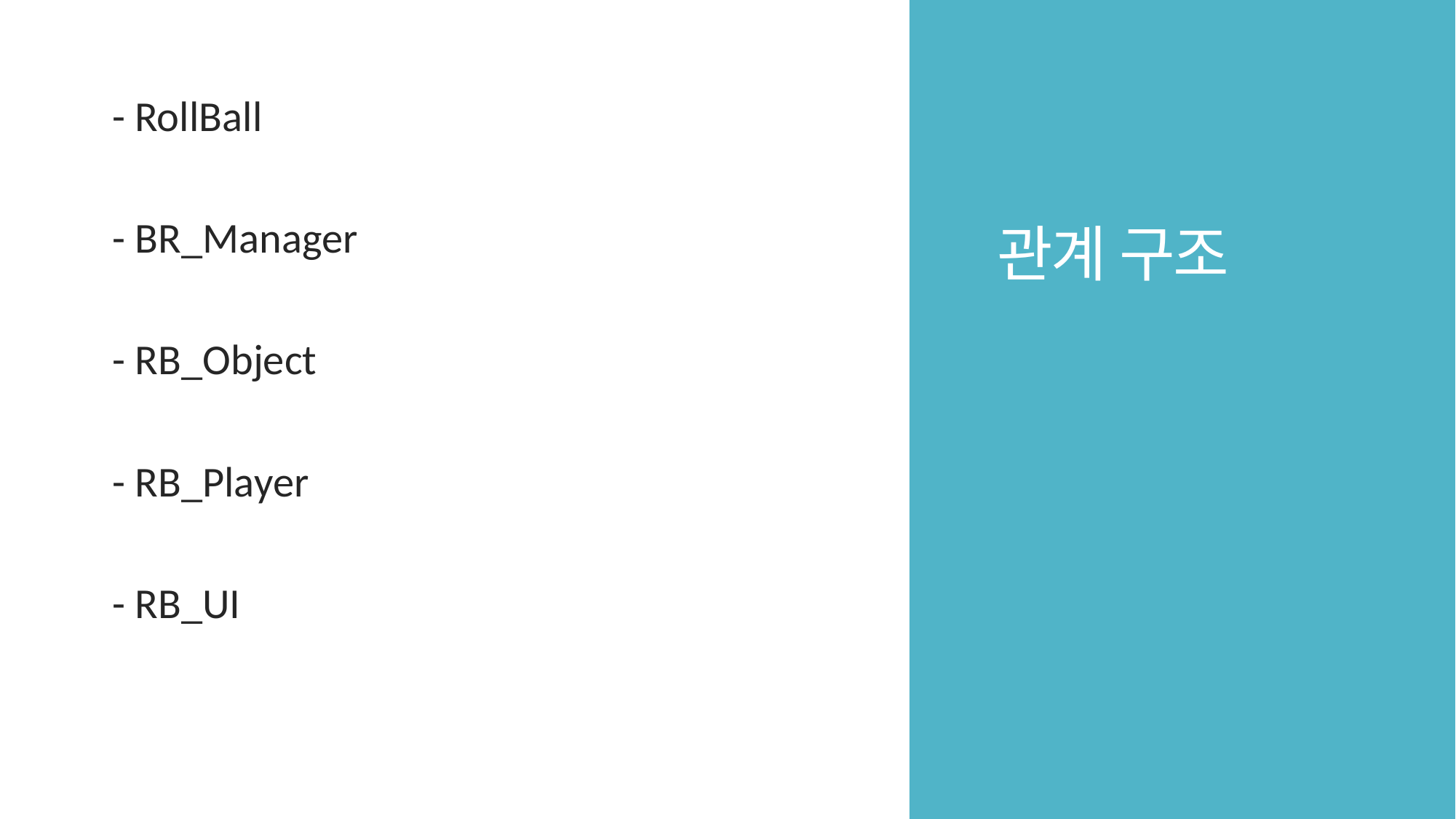

# 관계 구조
- RollBall

- BR_Manager

- RB_Object

- RB_Player

- RB_UI